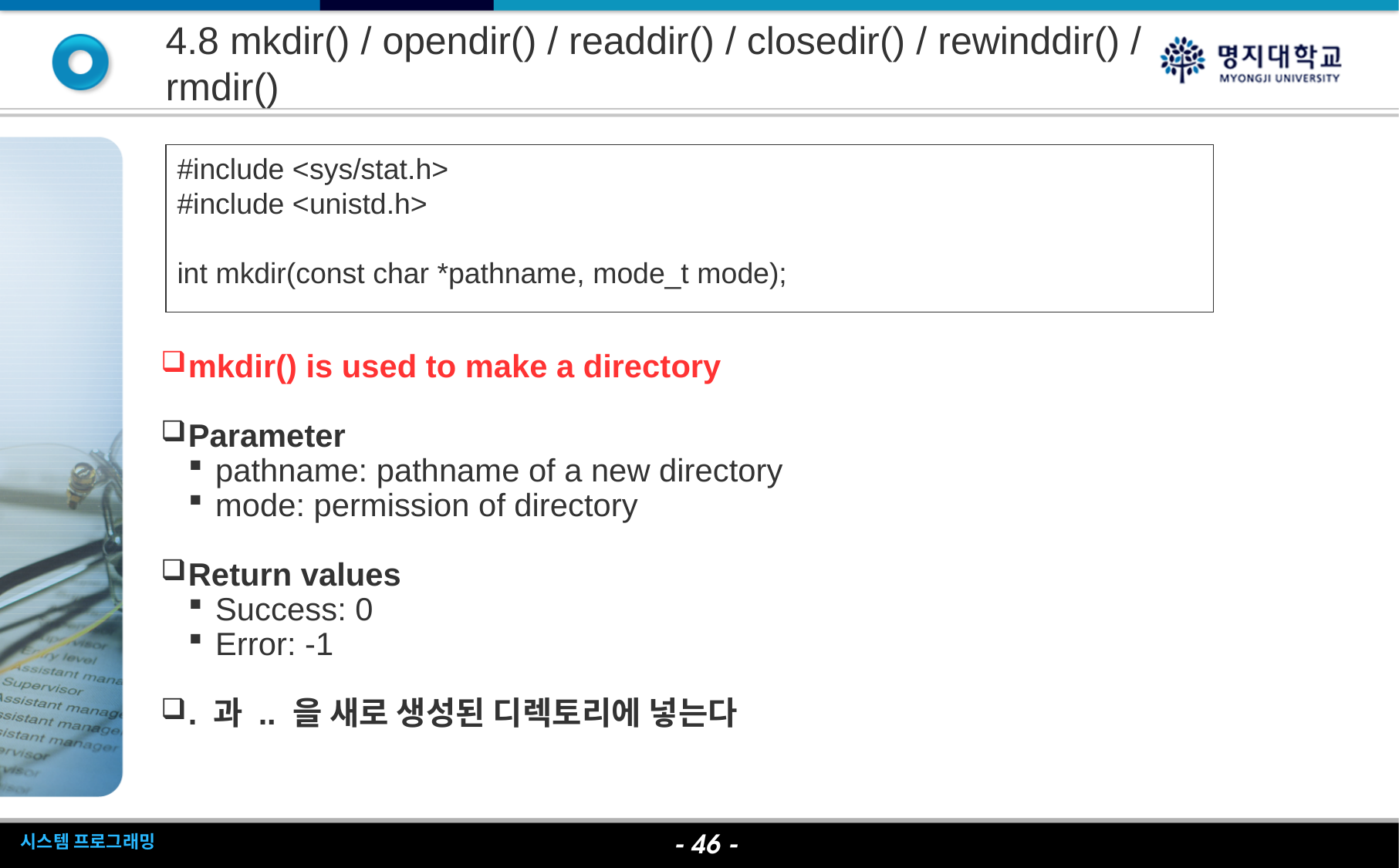

4.8 mkdir() / opendir() / readdir() / closedir() / rewinddir() / rmdir()
#include <sys/stat.h>
#include <unistd.h>

int mkdir(const char *pathname, mode_t mode);
mkdir() is used to make a directory

Parameter
pathname: pathname of a new directory
mode: permission of directory

Return values
Success: 0
Error: -1

. 과 .. 을 새로 생성된 디렉토리에 넣는다
- 46 -